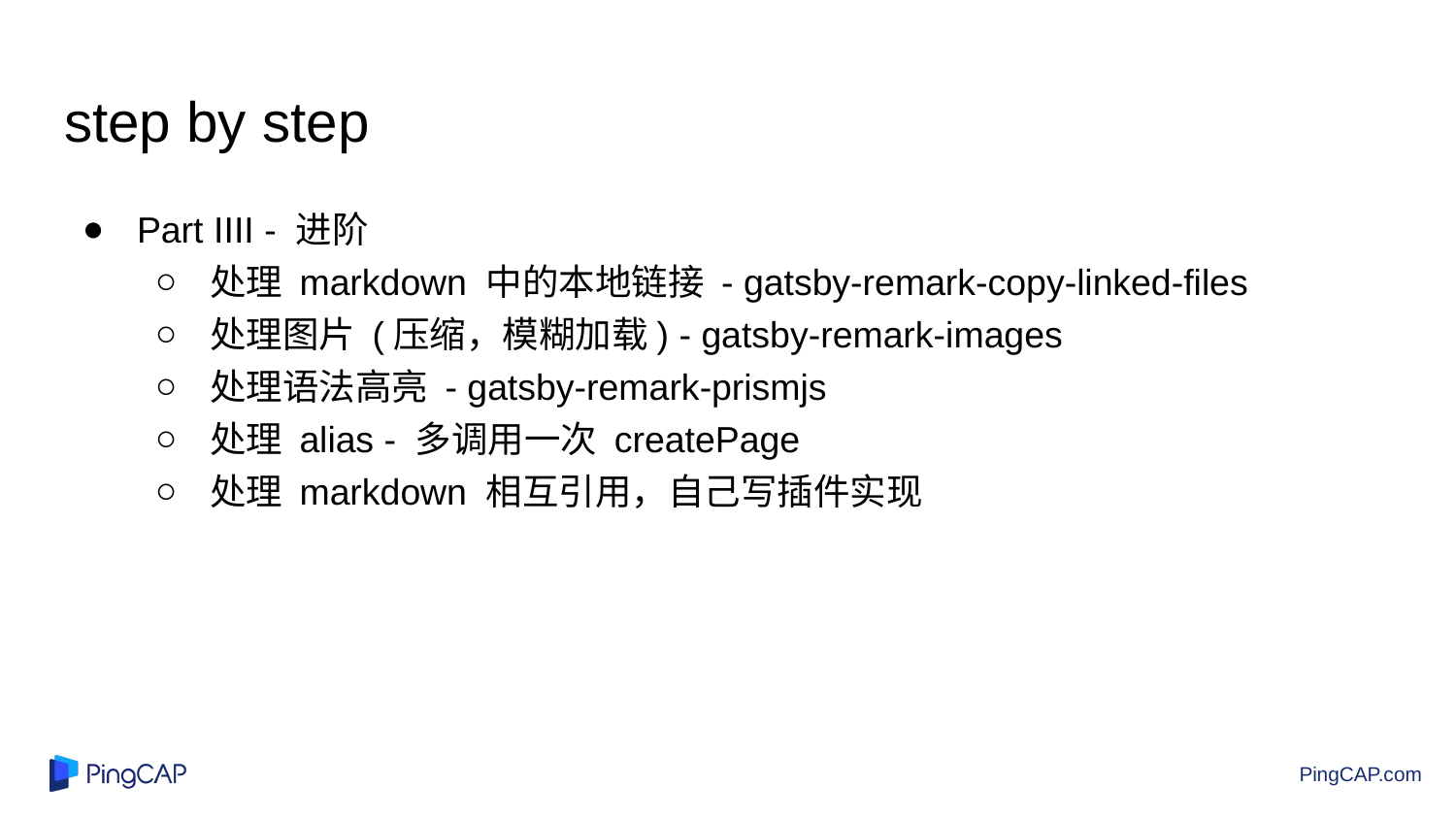

# step by step
Part IIII - 进阶
处理 markdown 中的本地链接 - gatsby-remark-copy-linked-files
处理图片 (压缩，模糊加载) - gatsby-remark-images
处理语法高亮 - gatsby-remark-prismjs
处理 alias - 多调用一次 createPage
处理 markdown 相互引用，自己写插件实现